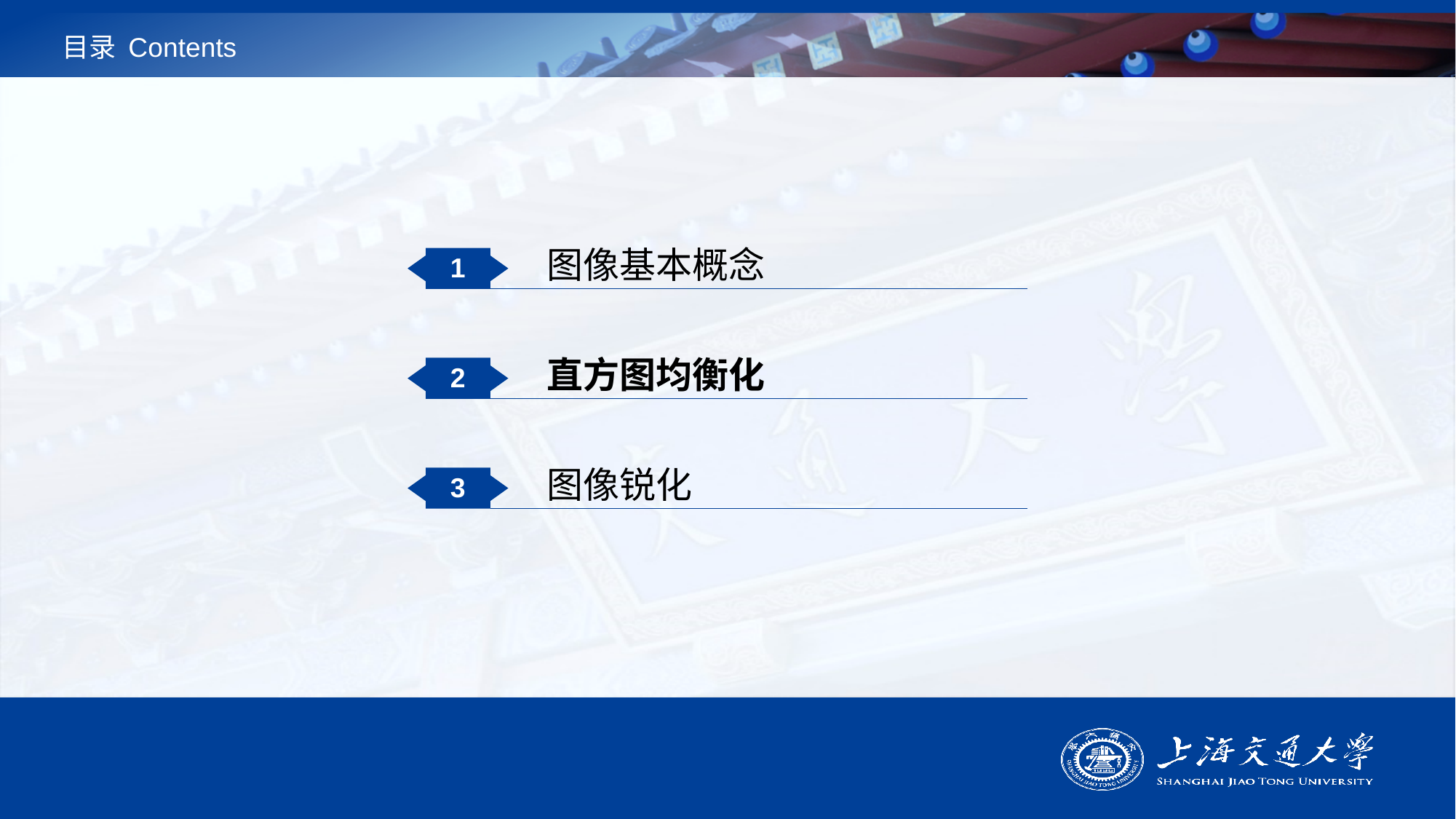

# 目录 Contents
图像基本概念
1

直方图均衡化
2

图像锐化
3